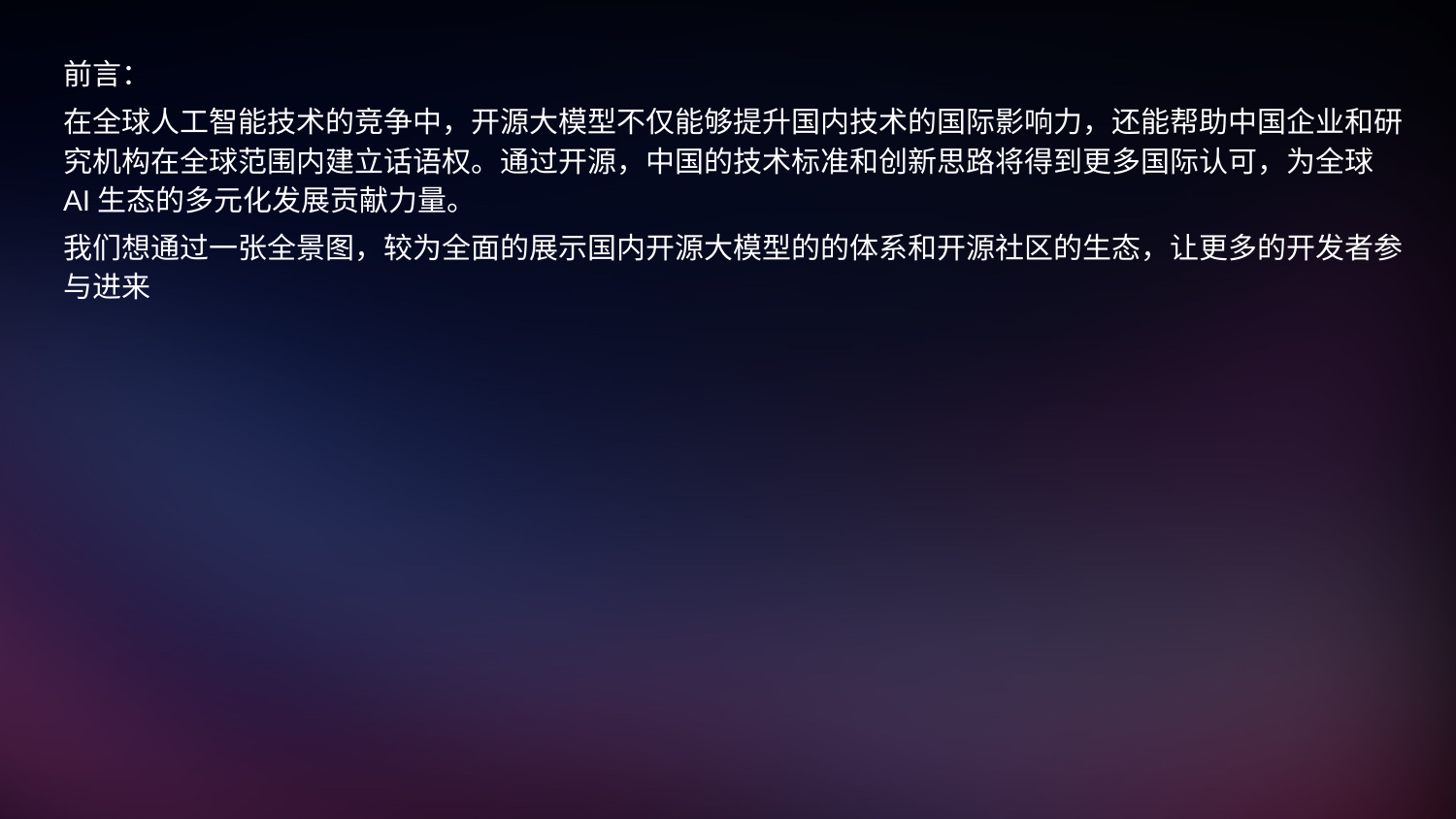

前言：
在全球人工智能技术的竞争中，开源大模型不仅能够提升国内技术的国际影响力，还能帮助中国企业和研究机构在全球范围内建立话语权。通过开源，中国的技术标准和创新思路将得到更多国际认可，为全球AI生态的多元化发展贡献力量。
我们想通过一张全景图，较为全面的展示国内开源大模型的的体系和开源社区的生态，让更多的开发者参与进来